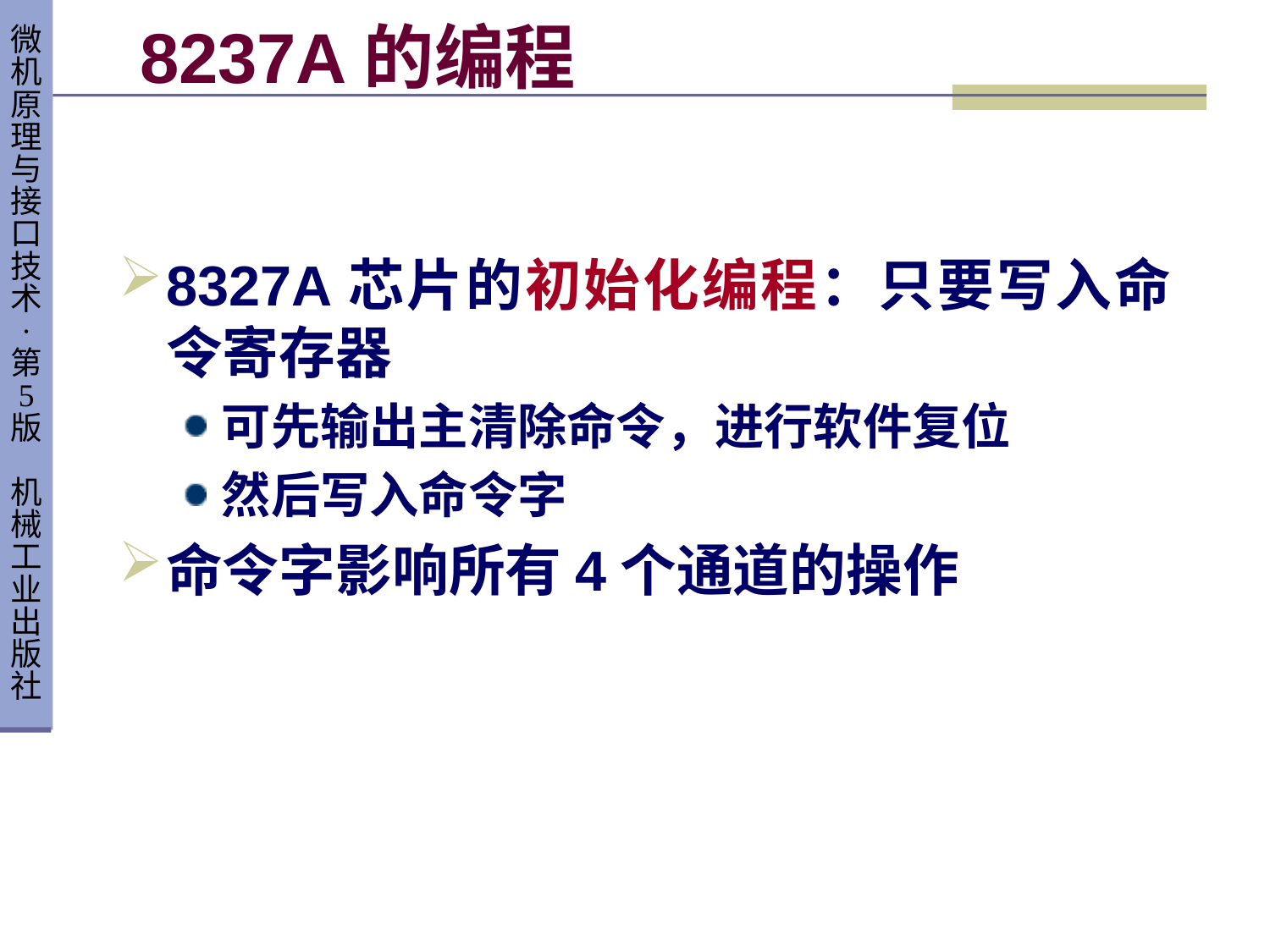

# 8237A的编程
8327A芯片的初始化编程：只要写入命令寄存器
可先输出主清除命令，进行软件复位
然后写入命令字
命令字影响所有4个通道的操作